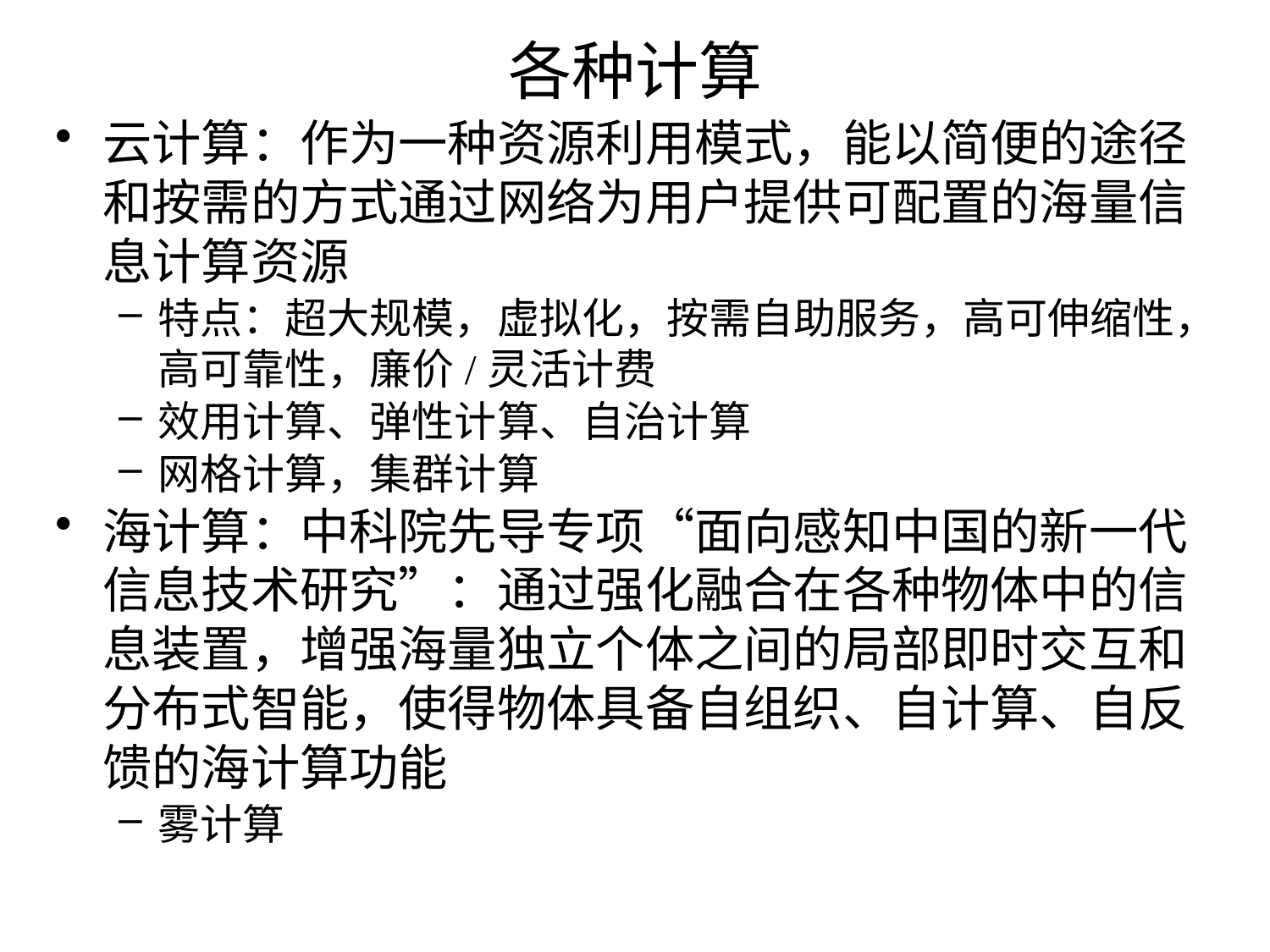

# 各种计算
云计算：作为一种资源利用模式，能以简便的途径和按需的方式通过网络为用户提供可配置的海量信息计算资源
特点：超大规模，虚拟化，按需自助服务，高可伸缩性，高可靠性，廉价/灵活计费
效用计算、弹性计算、自治计算
网格计算，集群计算
海计算：中科院先导专项“面向感知中国的新一代信息技术研究”：通过强化融合在各种物体中的信息装置，增强海量独立个体之间的局部即时交互和分布式智能，使得物体具备自组织、自计算、自反馈的海计算功能
雾计算